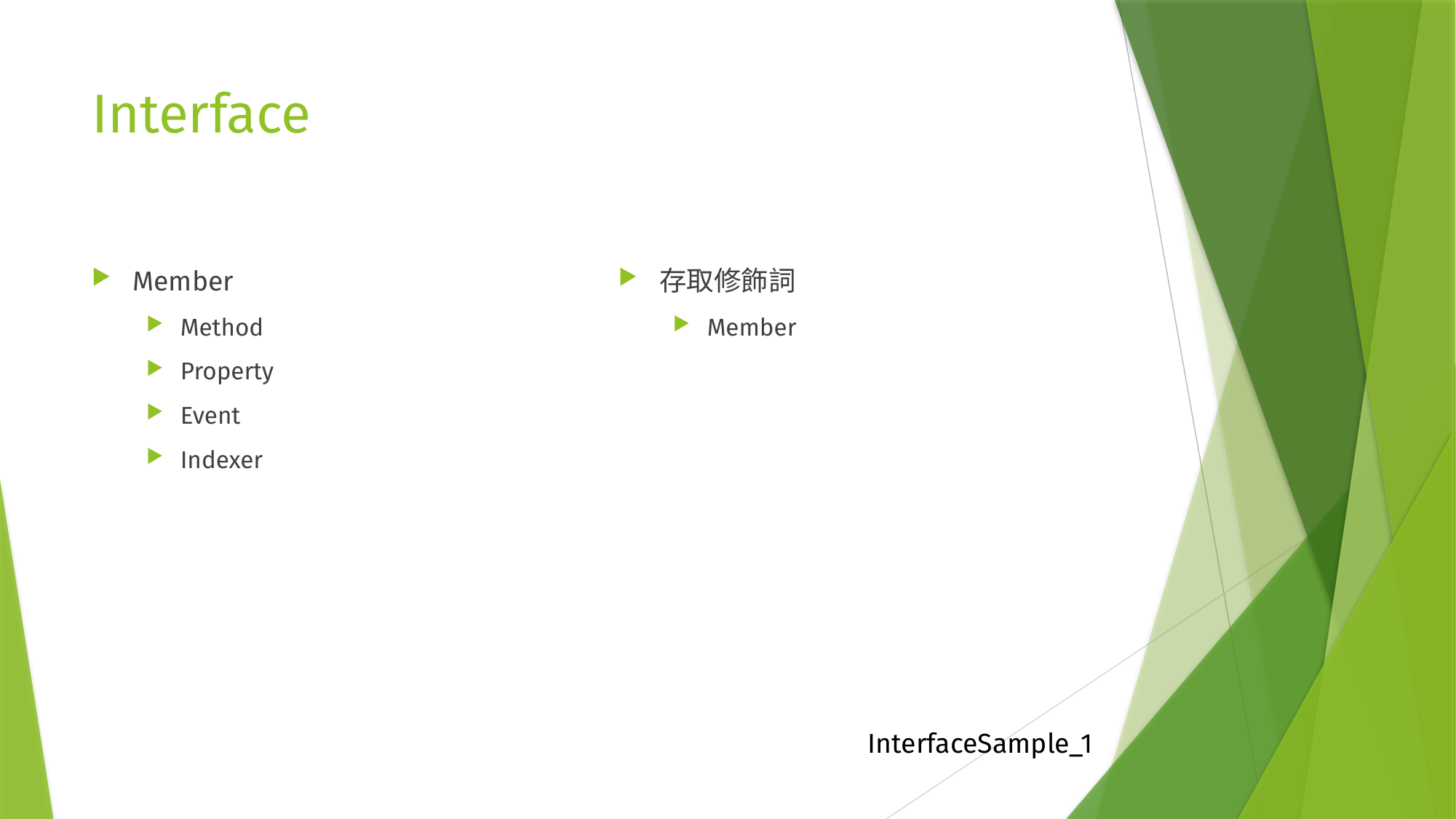

# Interface
Member
Method
Property
Event
Indexer
存取修飾詞
Member
InterfaceSample_1